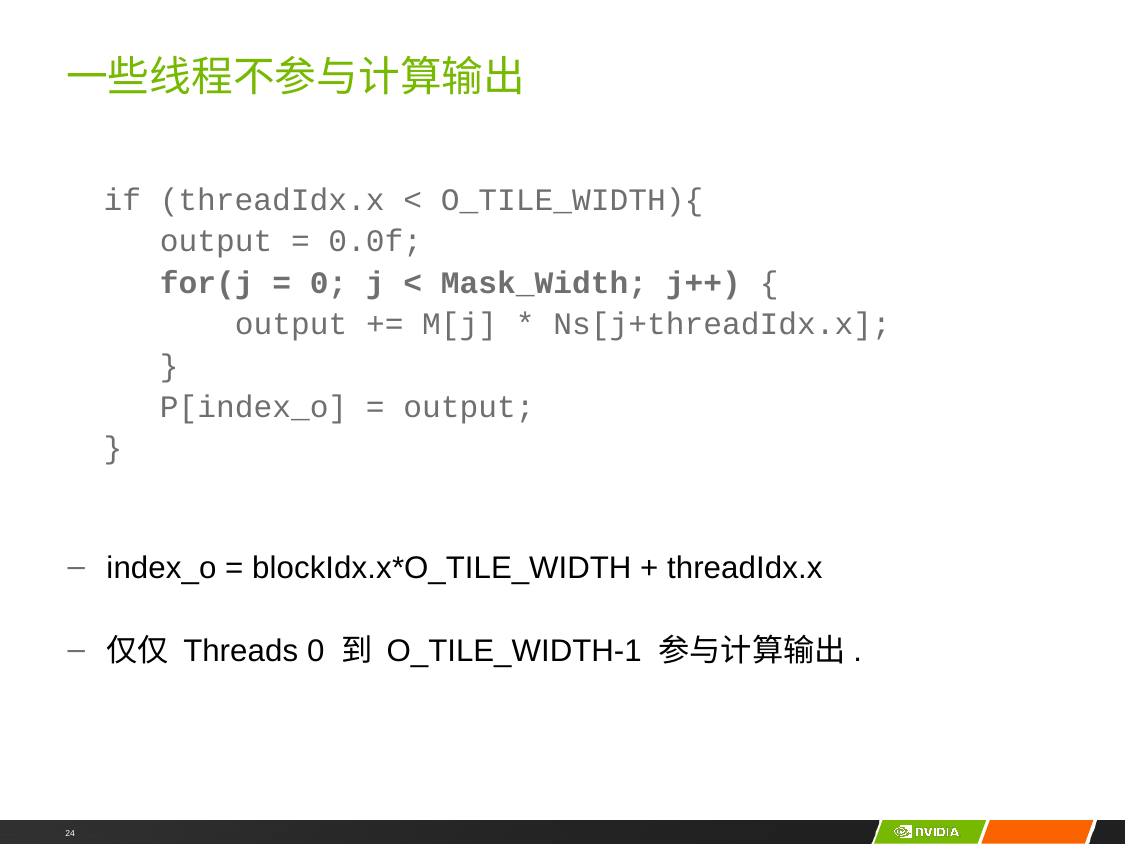

# 一些线程不参与计算输出

  if (threadIdx.x < O_TILE_WIDTH){
     output = 0.0f;
     for(j = 0; j < Mask_Width; j++) {
         output += M[j] * Ns[j+threadIdx.x];
     }
     P[index_o] = output;
  }
index_o = blockIdx.x*O_TILE_WIDTH + threadIdx.x

仅仅 Threads 0 到 O_TILE_WIDTH-1 参与计算输出.